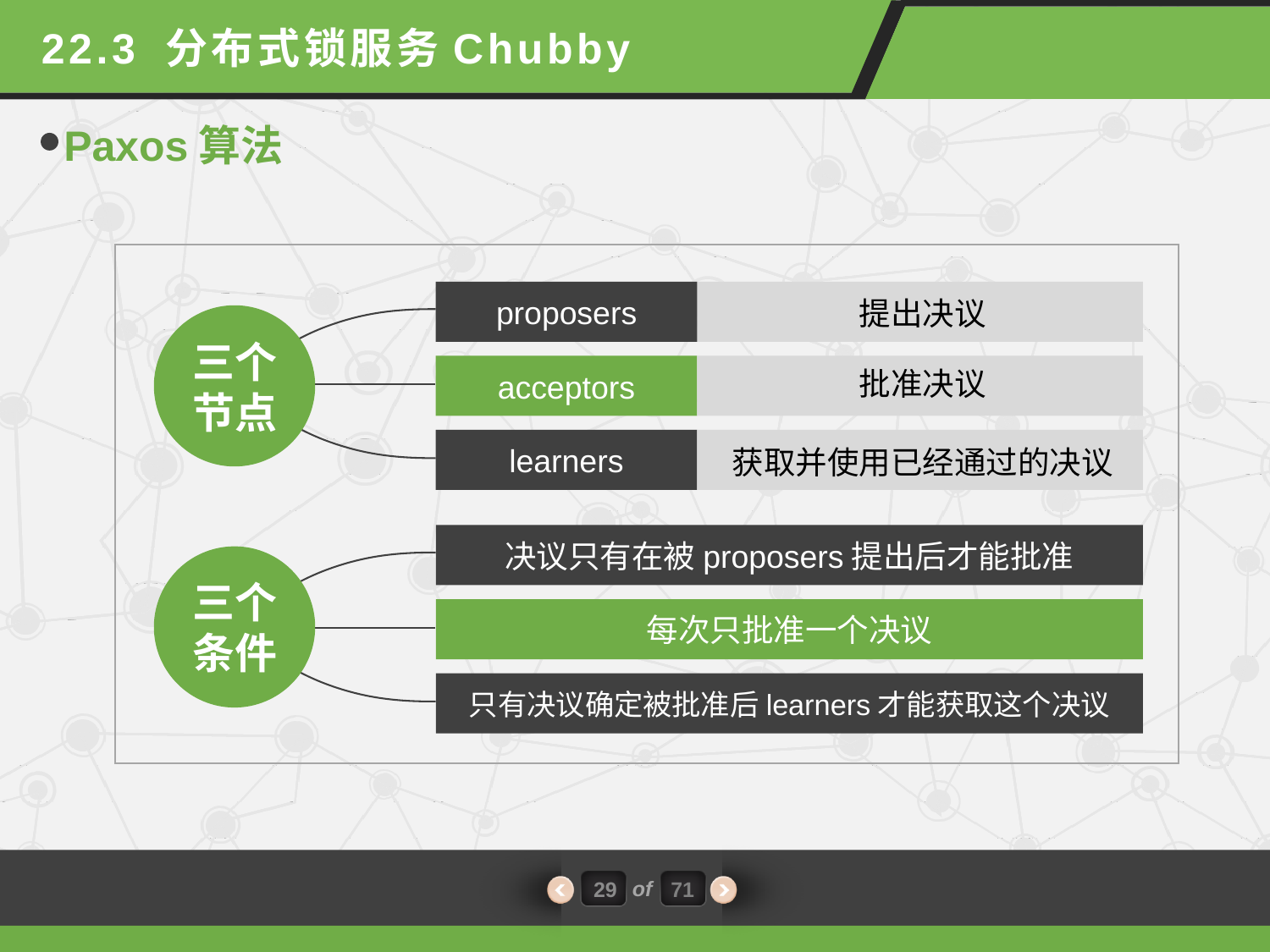

22.3 分布式锁服务Chubby
Paxos算法

proposers

提出决议
三个节点

acceptors

批准决议

learners

获取并使用已经通过的决议
决议只有在被proposers提出后才能批准
三个条件

每次只批准一个决议

只有决议确定被批准后learners才能获取这个决议
29